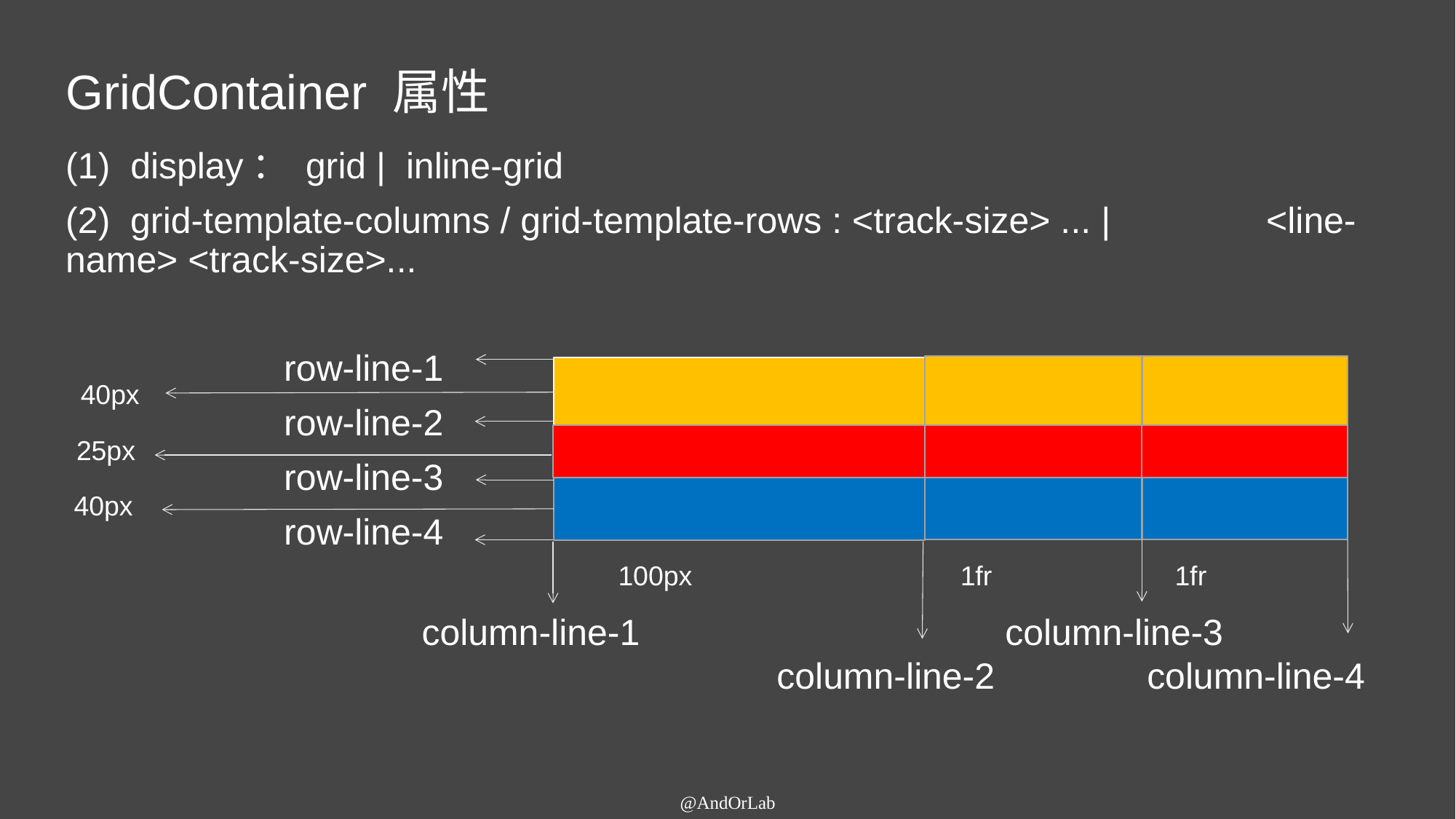

# GridContainer 属性
(1)  display： grid |  inline-grid
(2)  grid-template-columns / grid-template-rows : <track-size> ... | 		<line-name> <track-size>...

		row-line-1
		row-line-2
		row-line-3
		row-line-4

40px

25px

40px
100px
1fr
1fr
        column-line-1         			 column-line-3                      				column-line-2               column-line-4
@AndOrLab